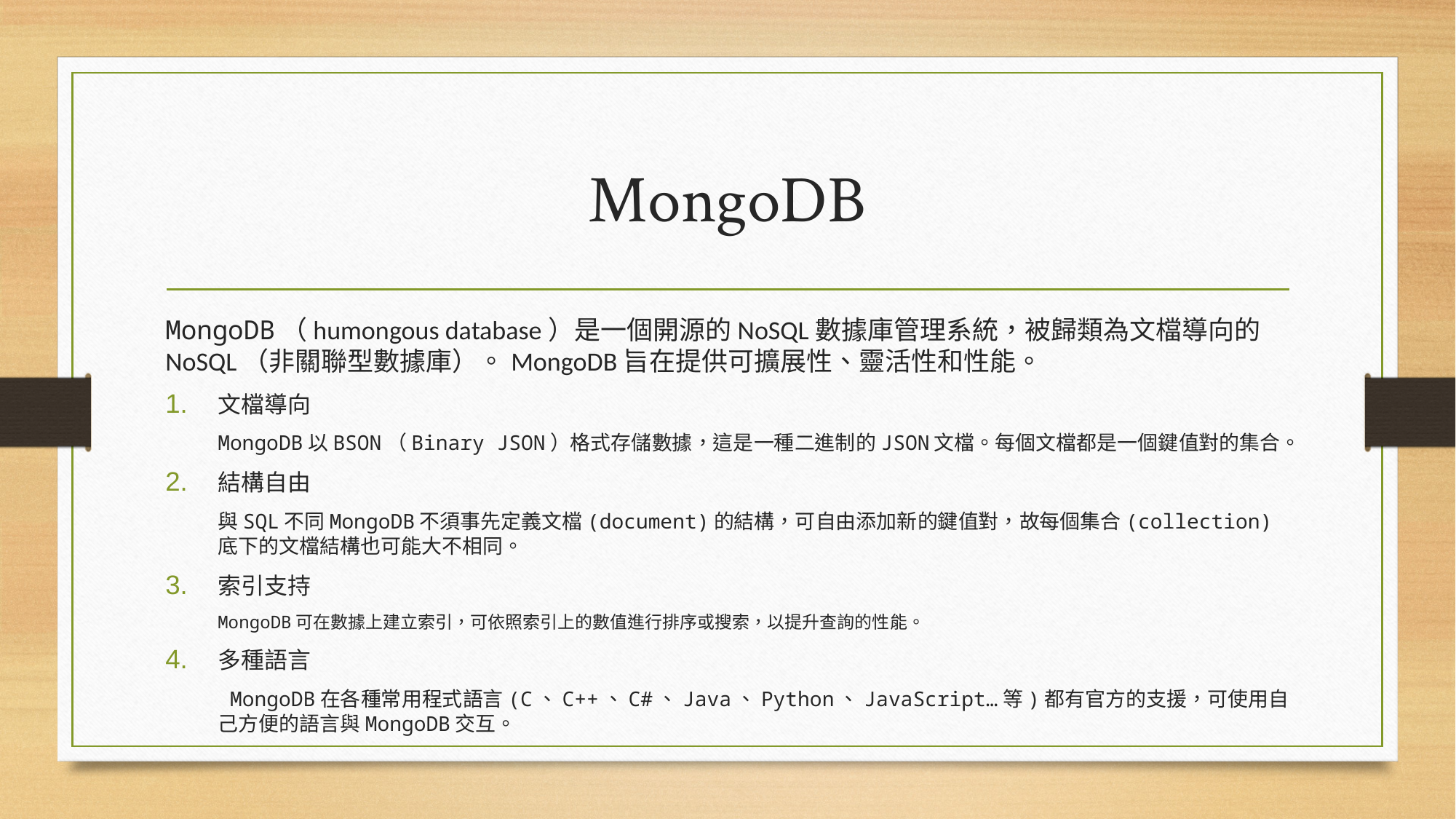

# MongoDB
MongoDB（humongous database）是一個開源的NoSQL數據庫管理系統，被歸類為文檔導向的NoSQL（非關聯型數據庫）。MongoDB旨在提供可擴展性、靈活性和性能。
文檔導向
MongoDB以BSON（Binary JSON）格式存儲數據，這是一種二進制的JSON文檔。每個文檔都是一個鍵值對的集合。
結構自由
與SQL不同MongoDB不須事先定義文檔(document)的結構，可自由添加新的鍵值對，故每個集合(collection)底下的文檔結構也可能大不相同。
索引支持
MongoDB可在數據上建立索引，可依照索引上的數值進行排序或搜索，以提升查詢的性能。
多種語言
 MongoDB在各種常用程式語言(C、C++、C#、Java、Python、JavaScript…等)都有官方的支援，可使用自己方便的語言與MongoDB交互。